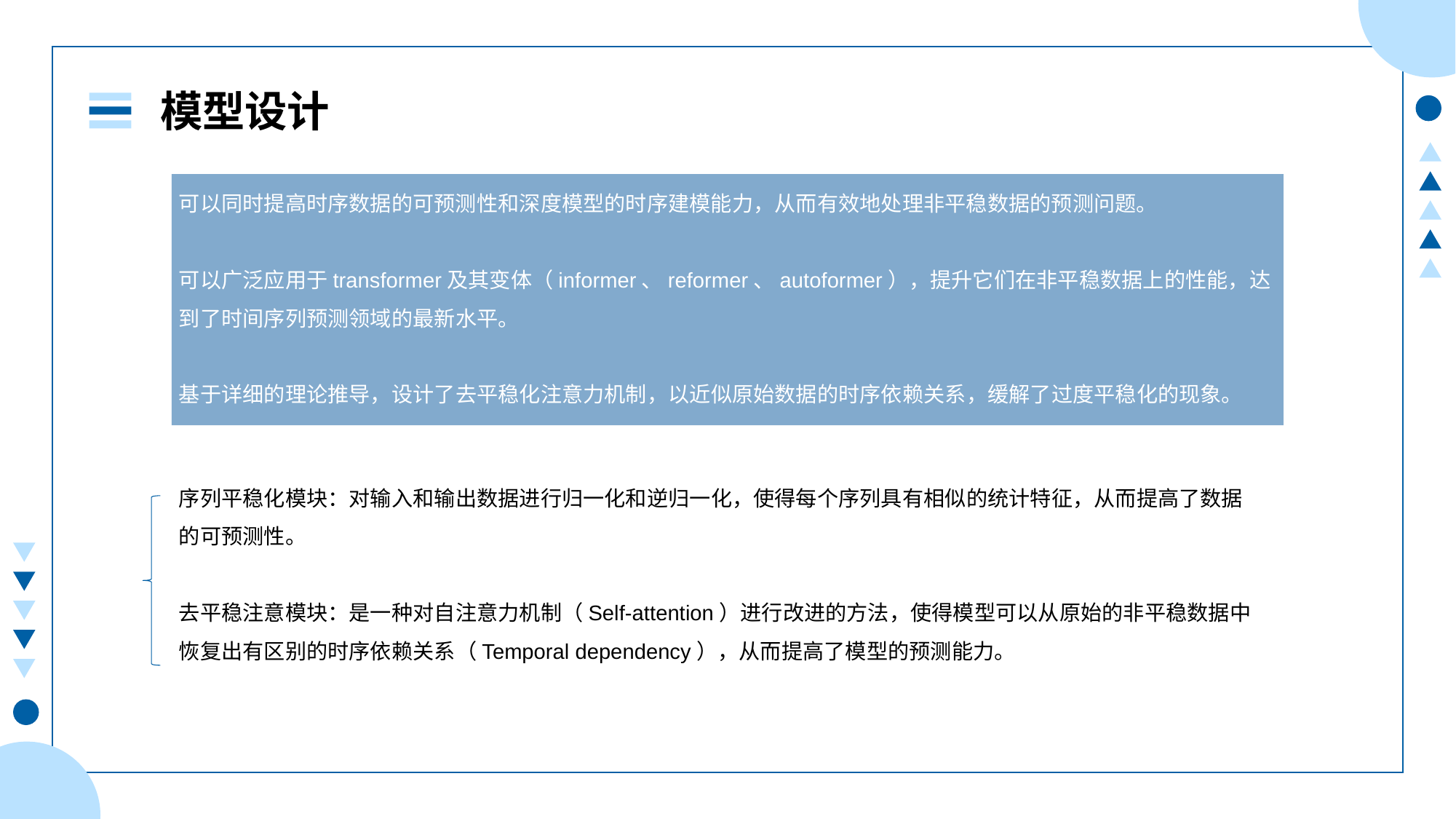

模型设计

可以同时提高时序数据的可预测性和深度模型的时序建模能力，从而有效地处理非平稳数据的预测问题。

可以广泛应用于transformer及其变体（informer、reformer、autoformer），提升它们在非平稳数据上的性能，达到了时间序列预测领域的最新水平。

基于详细的理论推导，设计了去平稳化注意力机制，以近似原始数据的时序依赖关系，缓解了过度平稳化的现象。

序列平稳化模块：对输入和输出数据进行归一化和逆归一化，使得每个序列具有相似的统计特征，从而提高了数据的可预测性。

去平稳注意模块：是一种对自注意力机制（Self-attention）进行改进的方法，使得模型可以从原始的非平稳数据中恢复出有区别的时序依赖关系（Temporal dependency），从而提高了模型的预测能力。